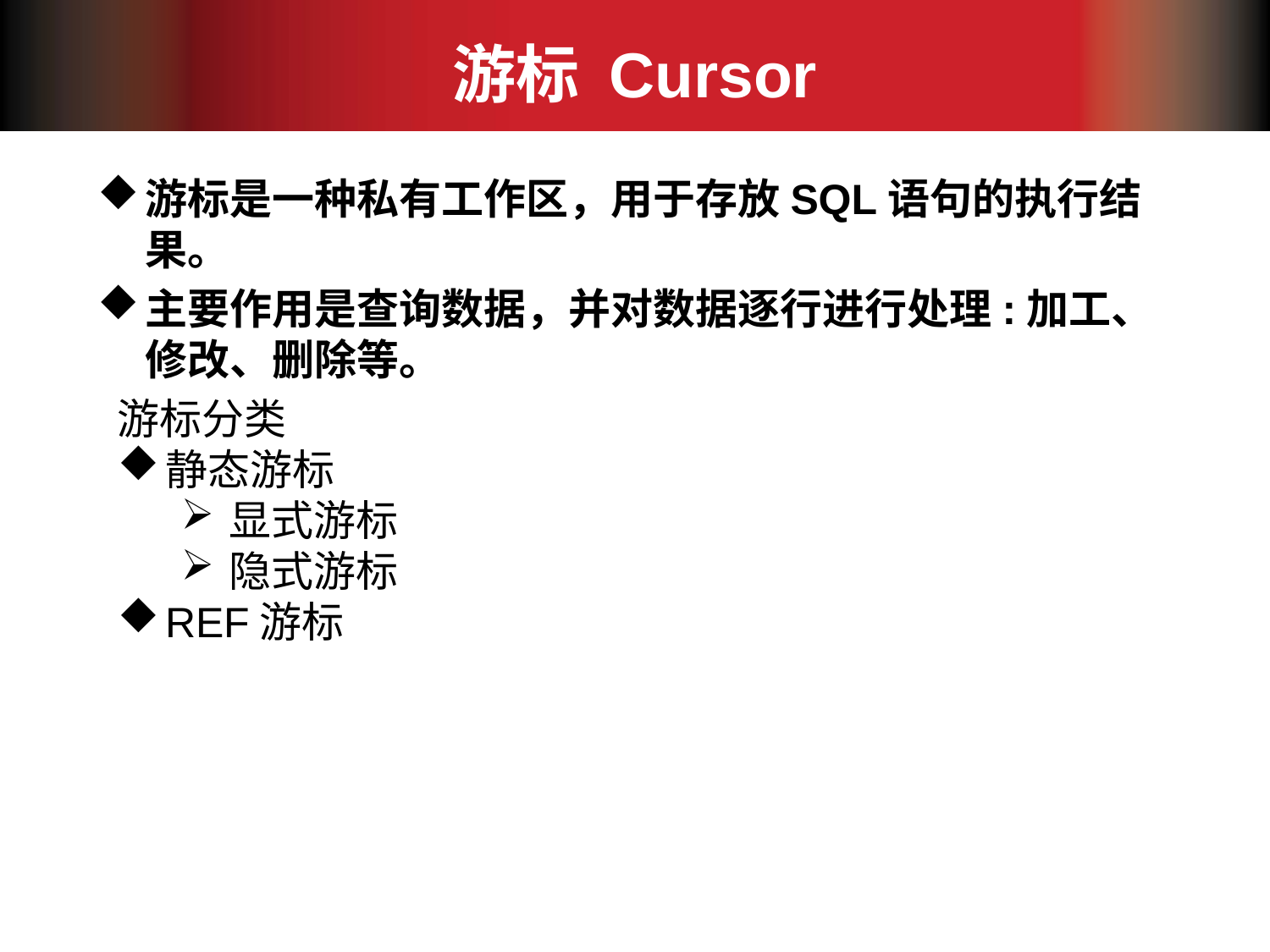

# 游标 Cursor
游标是一种私有工作区，用于存放SQL语句的执行结果。
主要作用是查询数据，并对数据逐行进行处理:加工、修改、删除等。
游标分类
静态游标
显式游标
隐式游标
REF游标